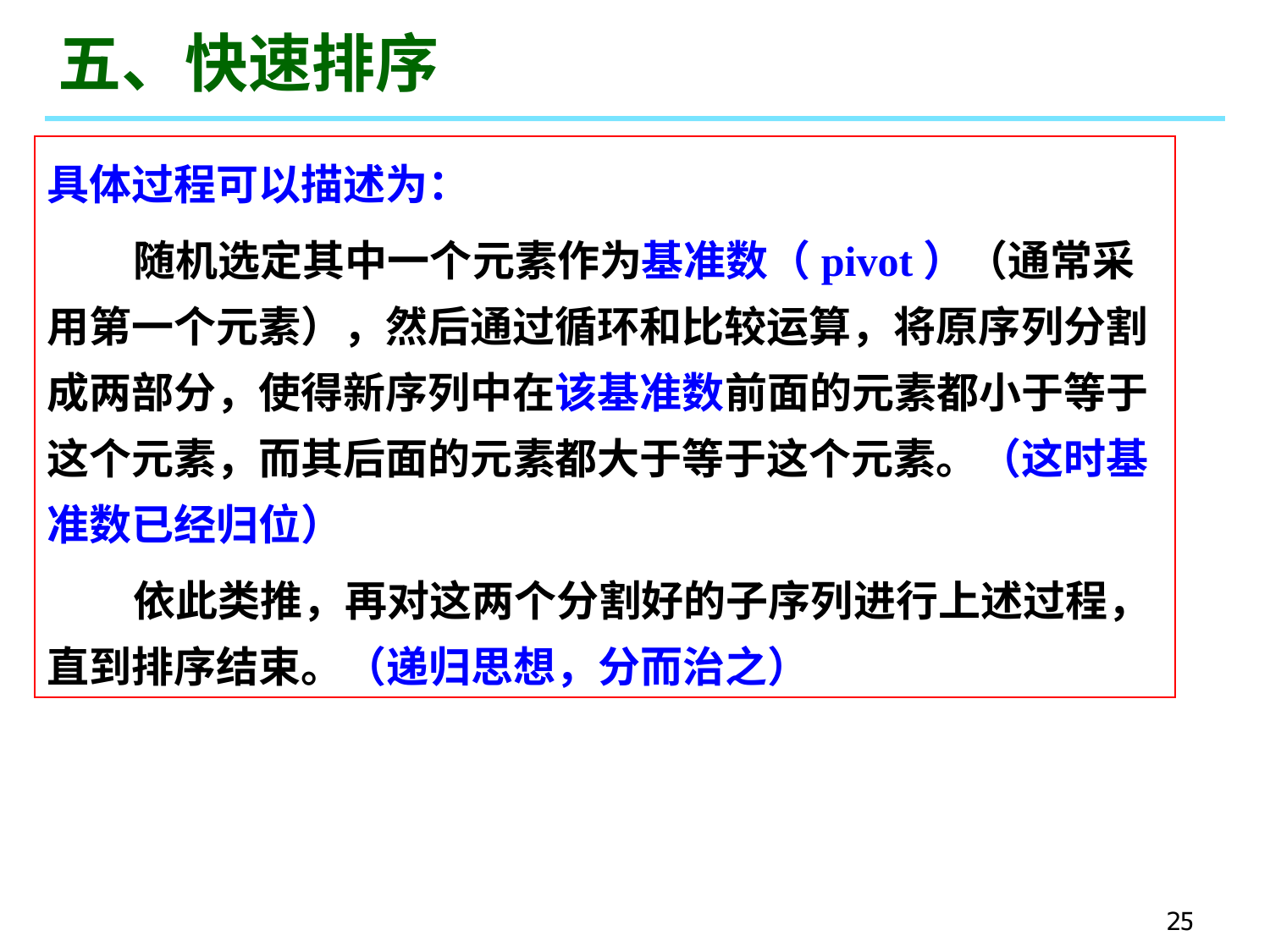

# 五、快速排序
具体过程可以描述为：
        随机选定其中一个元素作为基准数（pivot）（通常采用第一个元素），然后通过循环和比较运算，将原序列分割成两部分，使得新序列中在该基准数前面的元素都小于等于这个元素，而其后面的元素都大于等于这个元素。（这时基准数已经归位）
        依此类推，再对这两个分割好的子序列进行上述过程，直到排序结束。（递归思想，分而治之）
25